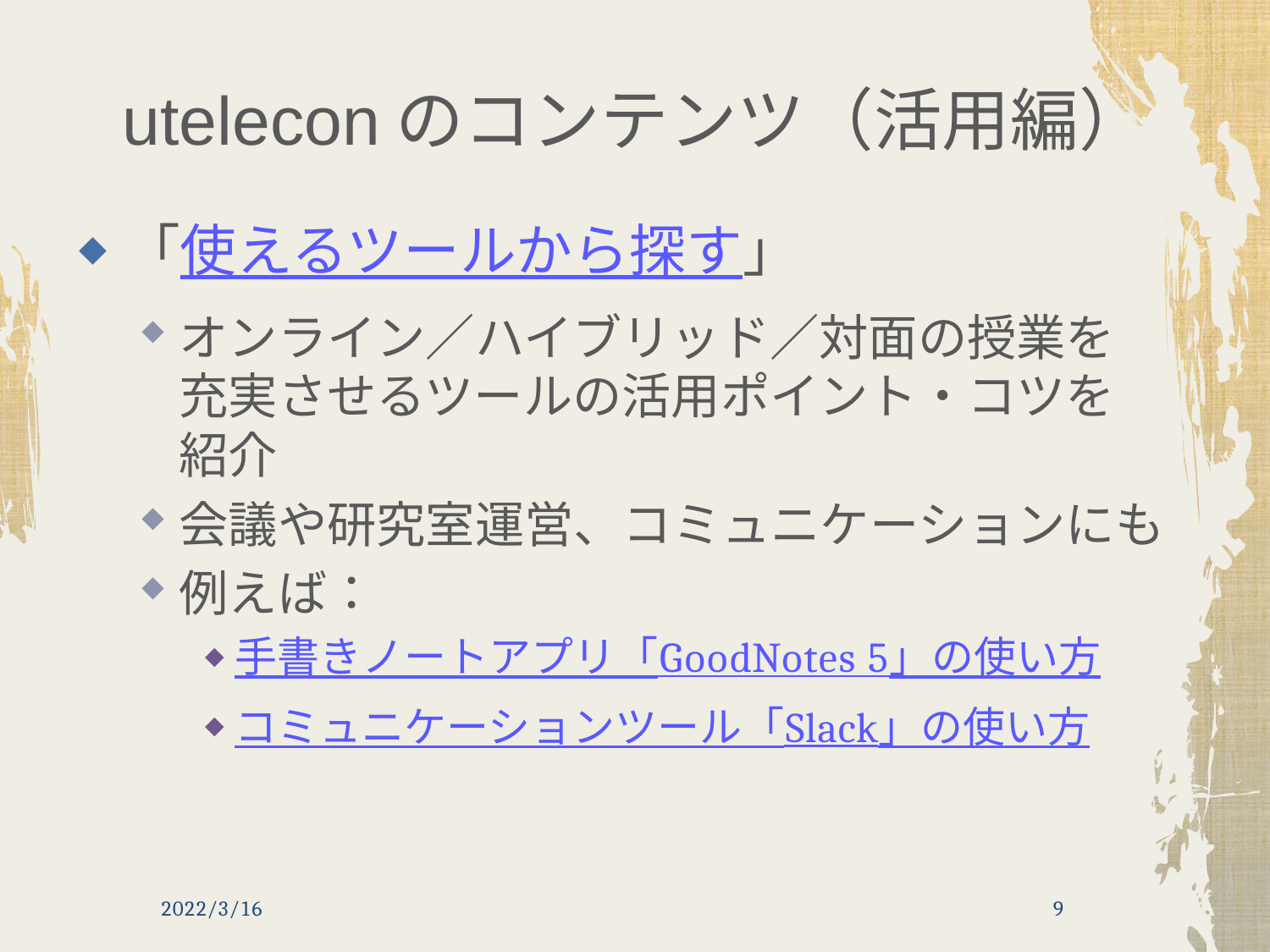

# uteleconのコンテンツ（活用編）
「使えるツールから探す」
オンライン／ハイブリッド／対面の授業を
充実させるツールの活用ポイント・コツを
紹介
会議や研究室運営、コミュニケーションにも
例えば：
手書きノートアプリ「GoodNotes 5」の使い方
コミュニケーションツール「Slack」の使い方

2022/3/16
9